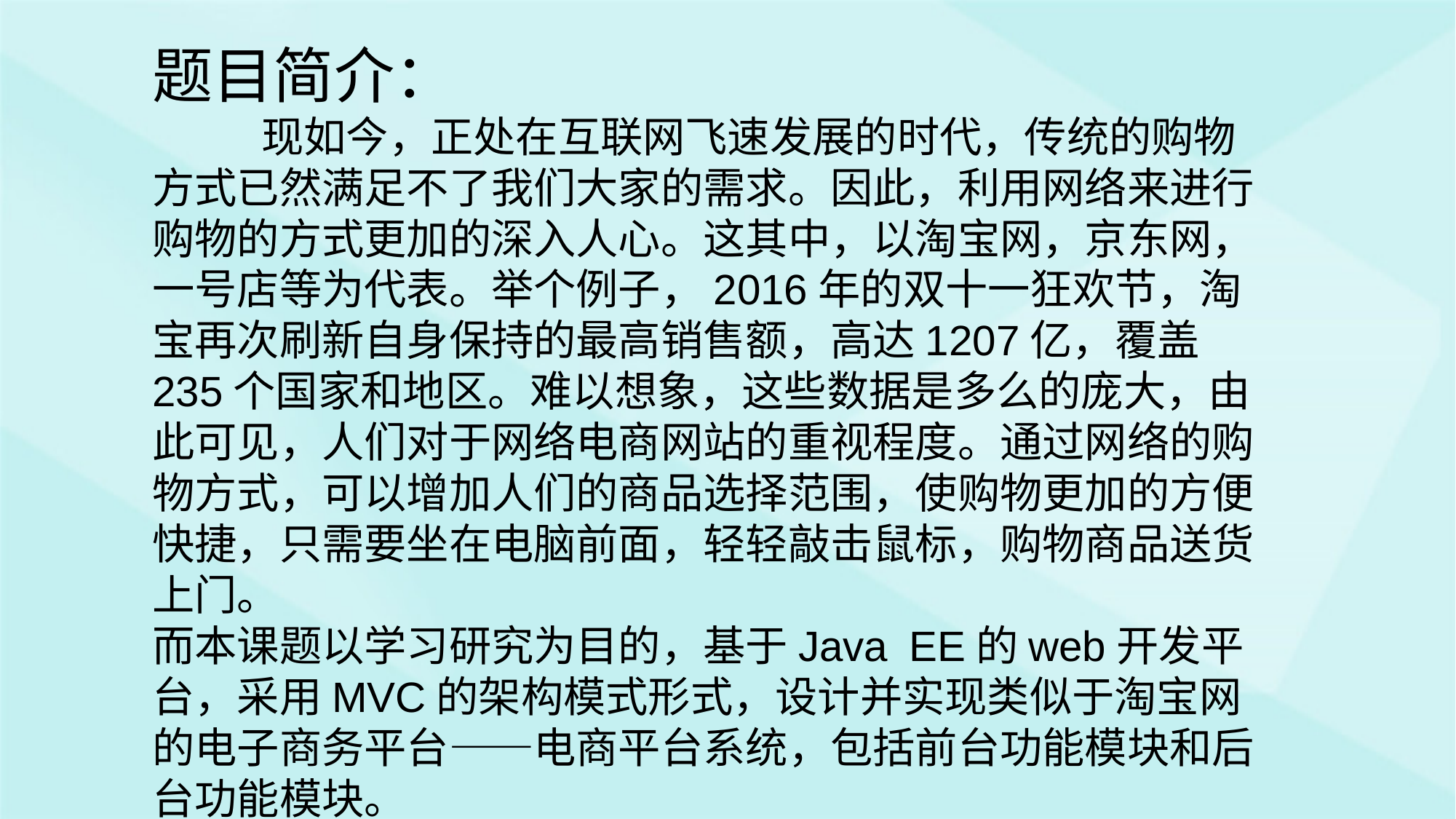

题目简介：
	现如今，正处在互联网飞速发展的时代，传统的购物方式已然满足不了我们大家的需求。因此，利用网络来进行购物的方式更加的深入人心。这其中，以淘宝网，京东网，一号店等为代表。举个例子，2016年的双十一狂欢节，淘宝再次刷新自身保持的最高销售额，高达1207亿，覆盖235个国家和地区。难以想象，这些数据是多么的庞大，由此可见，人们对于网络电商网站的重视程度。通过网络的购物方式，可以增加人们的商品选择范围，使购物更加的方便快捷，只需要坐在电脑前面，轻轻敲击鼠标，购物商品送货上门。
而本课题以学习研究为目的，基于Java EE的web开发平台，采用MVC的架构模式形式，设计并实现类似于淘宝网的电子商务平台——电商平台系统，包括前台功能模块和后台功能模块。